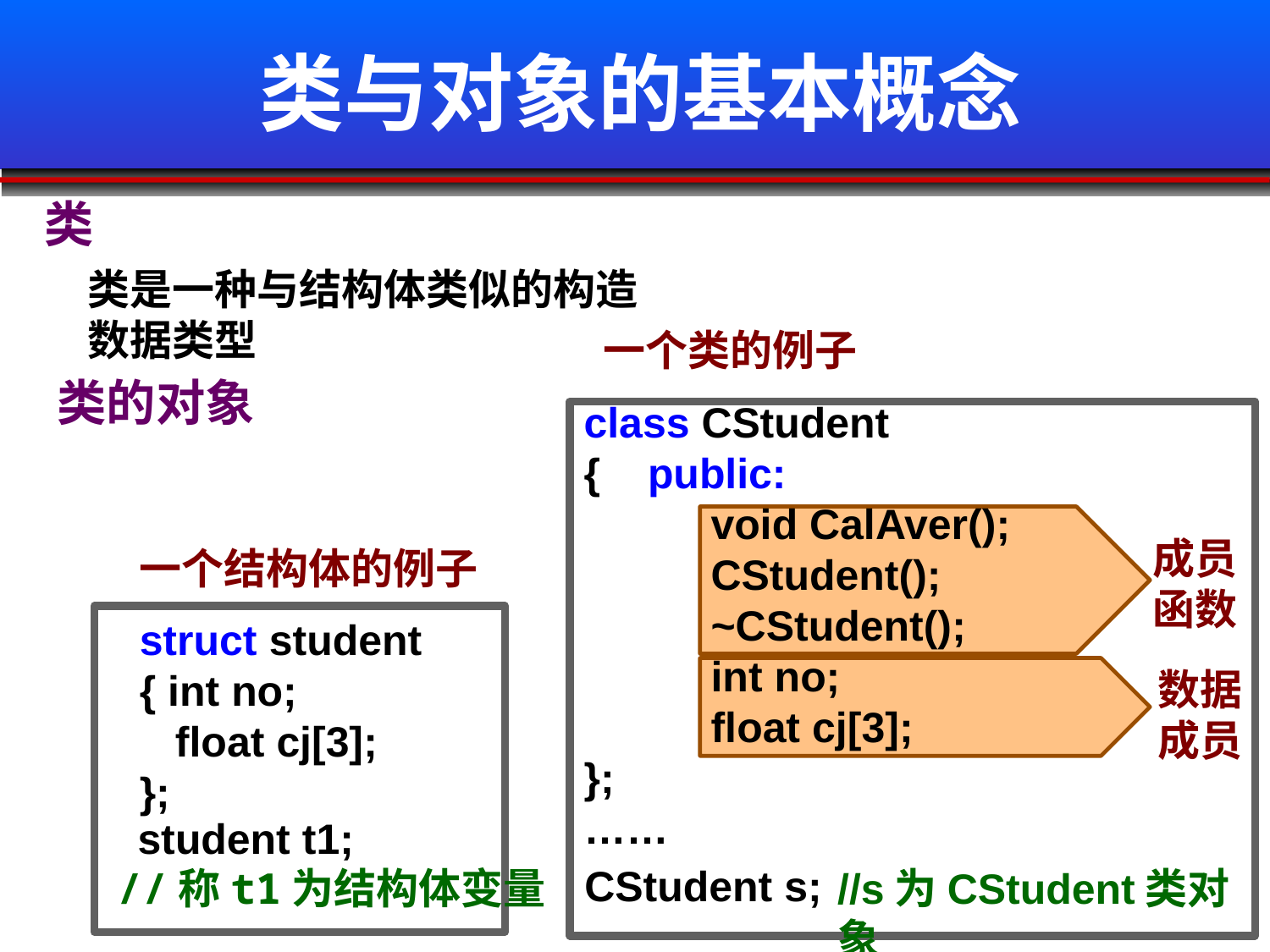

# 类与对象的基本概念
类
类是一种与结构体类似的构造数据类型
 一个类的例子
class CStudent
{    public:
	void CalAver();
	CStudent();
	~CStudent();
  	int no;
	float cj[3];
};
……
类的对象

成员函数
一个结构体的例子
struct student
{ int no;
   float cj[3];
};

数据成员

student t1;
CStudent s;
//s为CStudent类对象
//称t1为结构体变量